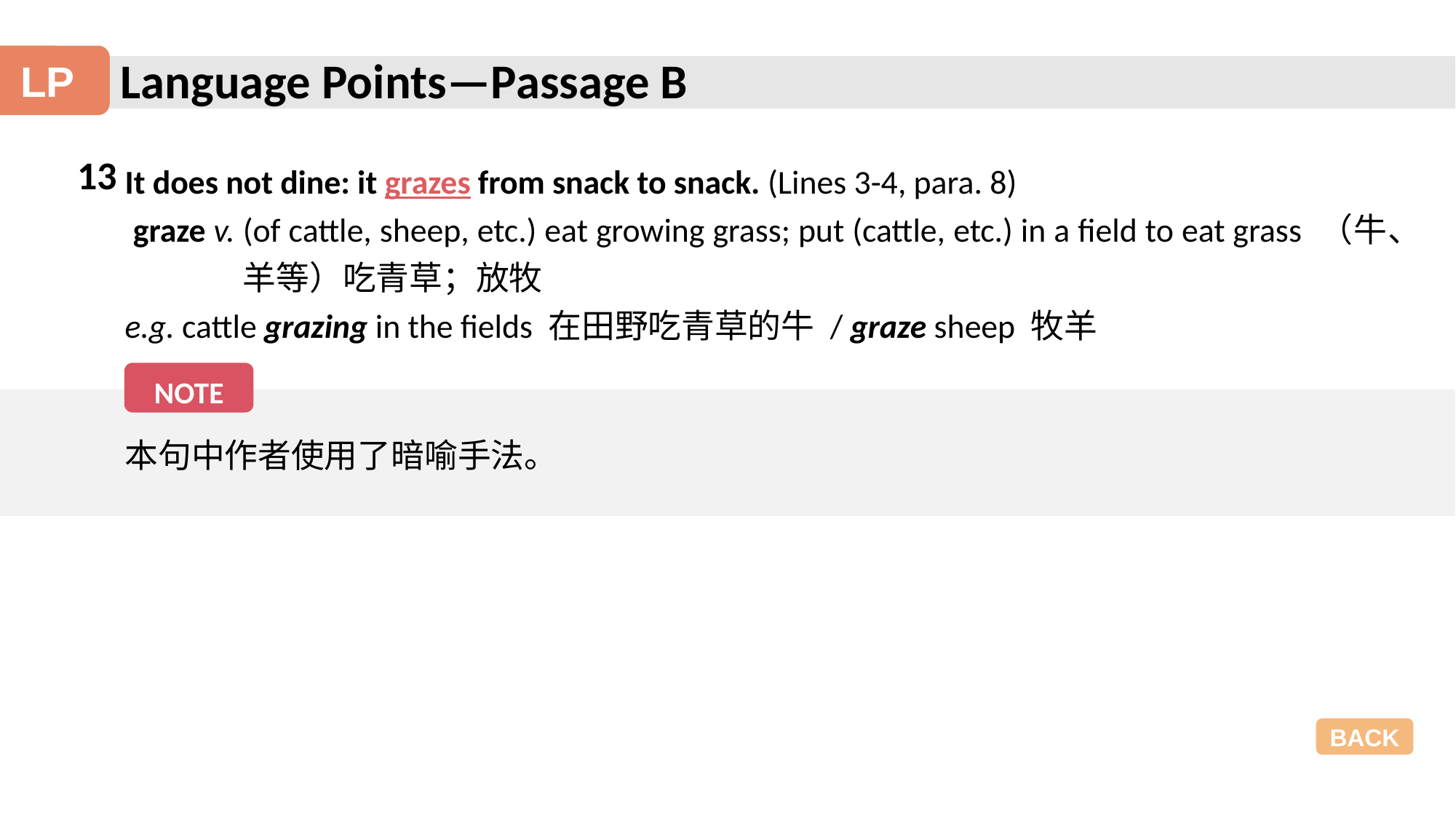

Language Points—Passage B
LP

13
It does not dine: it grazes from snack to snack. (Lines 3-4, para. 8)
 graze v. (of cattle, sheep, etc.) eat growing grass; put (cattle, etc.) in a field to eat grass （牛、羊等）吃青草；放牧
e.g. cattle grazing in the fields 在田野吃青草的牛 / graze sheep 牧羊
NOTE

本句中作者使用了暗喻手法。
BACK